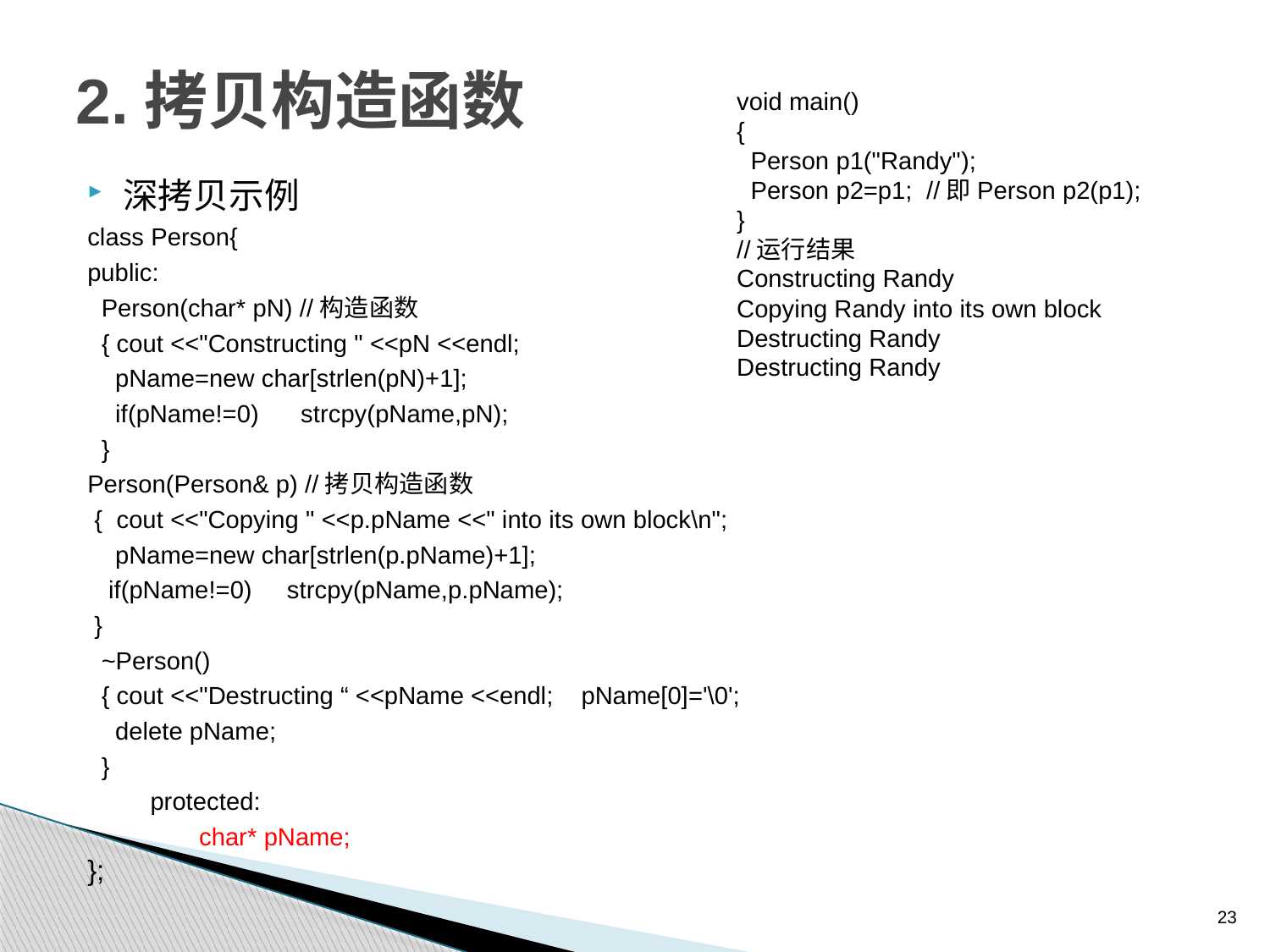

# 2.拷贝构造函数
void main()
{
  Person p1("Randy");
  Person p2=p1;  //即Person p2(p1);
}
//运行结果
Constructing Randy
Copying Randy into its own block
Destructing Randy
Destructing Randy

深拷贝示例
class Person{
public:
  Person(char* pN) //构造函数
  { cout <<"Constructing " <<pN <<endl;
    pName=new char[strlen(pN)+1];
    if(pName!=0)      strcpy(pName,pN);
  }
Person(Person& p) //拷贝构造函数
 {  cout <<"Copying " <<p.pName <<" into its own block\n";
    pName=new char[strlen(p.pName)+1];
   if(pName!=0)     strcpy(pName,p.pName);
 }
  ~Person()
  { cout <<"Destructing “ <<pName <<endl;    pName[0]='\0';
    delete pName;
  }
         protected:
                char* pName;
};
23